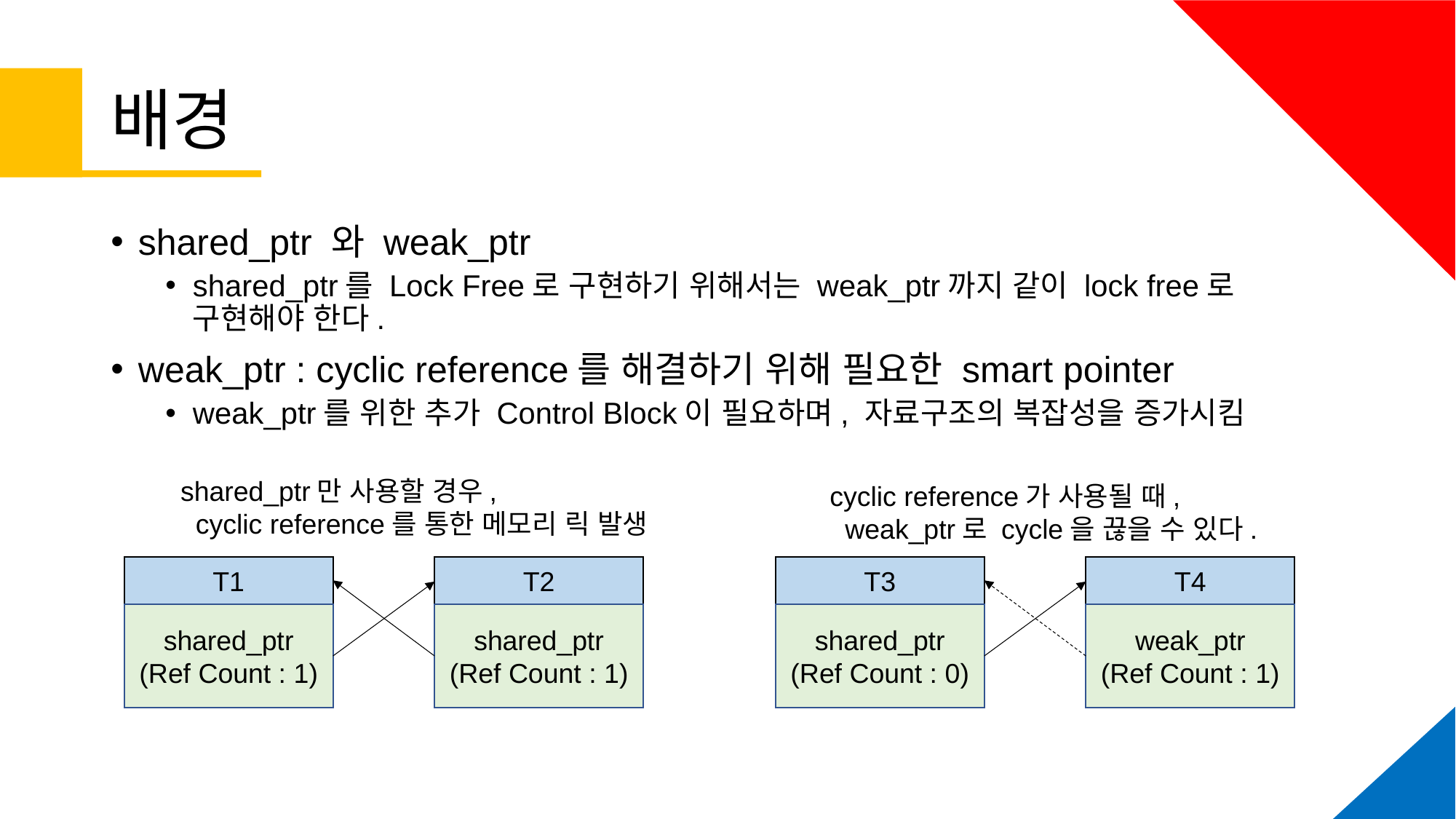

# 배경

shared_ptr 와 weak_ptr
shared_ptr를 Lock Free로 구현하기 위해서는 weak_ptr까지 같이 lock free로 구현해야 한다.
weak_ptr : cyclic reference를 해결하기 위해 필요한 smart pointer
weak_ptr를 위한 추가 Control Block이 필요하며, 자료구조의 복잡성을 증가시킴

shared_ptr만 사용할 경우,
  cyclic reference를 통한 메모리 릭 발생

cyclic reference가 사용될 때,
  weak_ptr로 cycle을 끊을 수 있다.

T2
T1
shared_ptr
(Ref Count : 1)
shared_ptr
(Ref Count : 1)
T4
T3
weak_ptr
(Ref Count : 1)
shared_ptr
(Ref Count : 0)